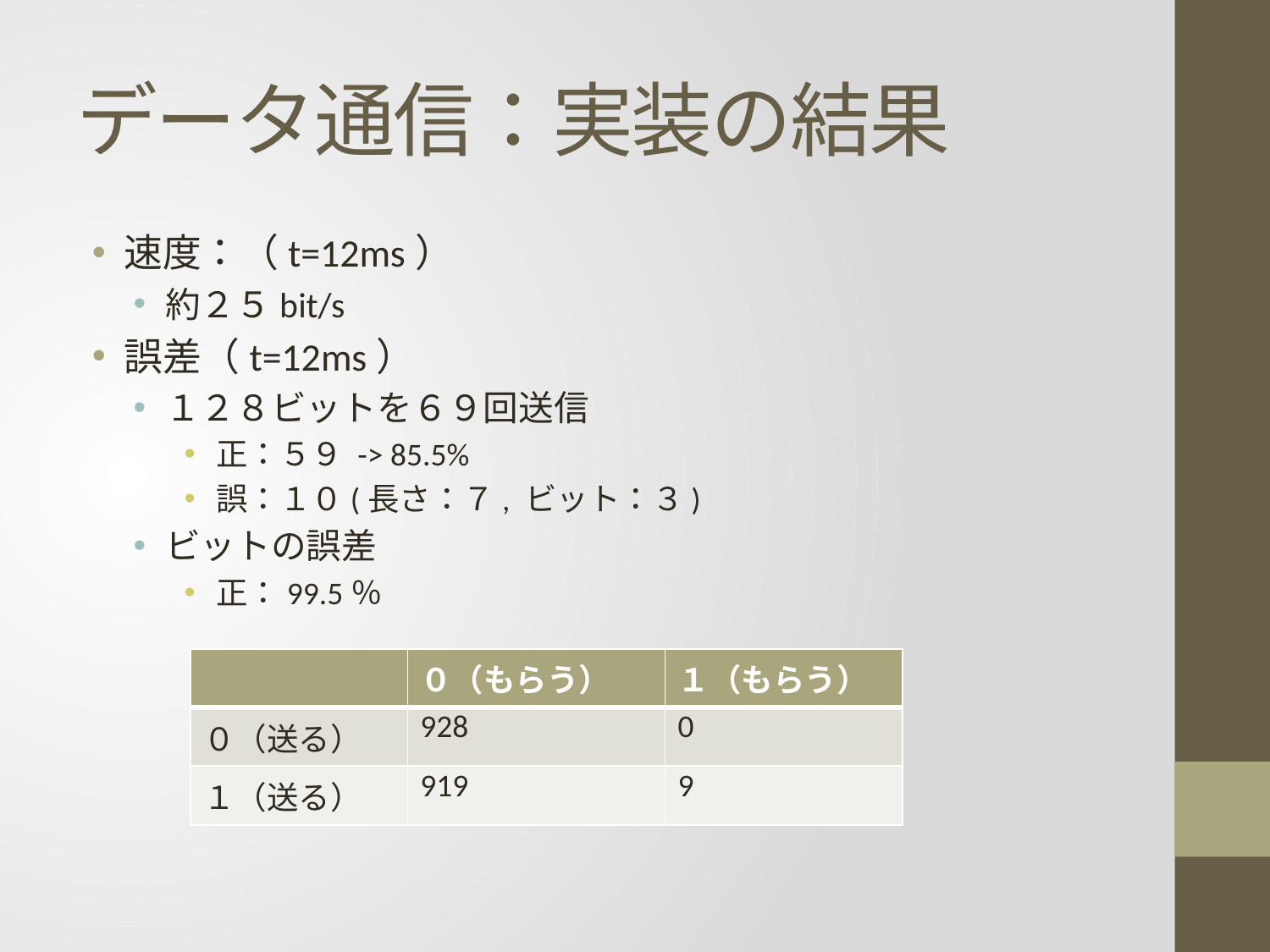

# データ通信：実装の結果
速度：（t=12ms）
約２５bit/s
誤差（t=12ms）
１２８ビットを６９回送信
正：５９ -> 85.5%
誤：１０(長さ：７, ビット：３)
ビットの誤差
正：99.5％

|  | ０（もらう） | １（もらう） |
| --- | --- | --- |
| ０（送る） | 928 | 0 |
| １（送る） | 919 | 9 |